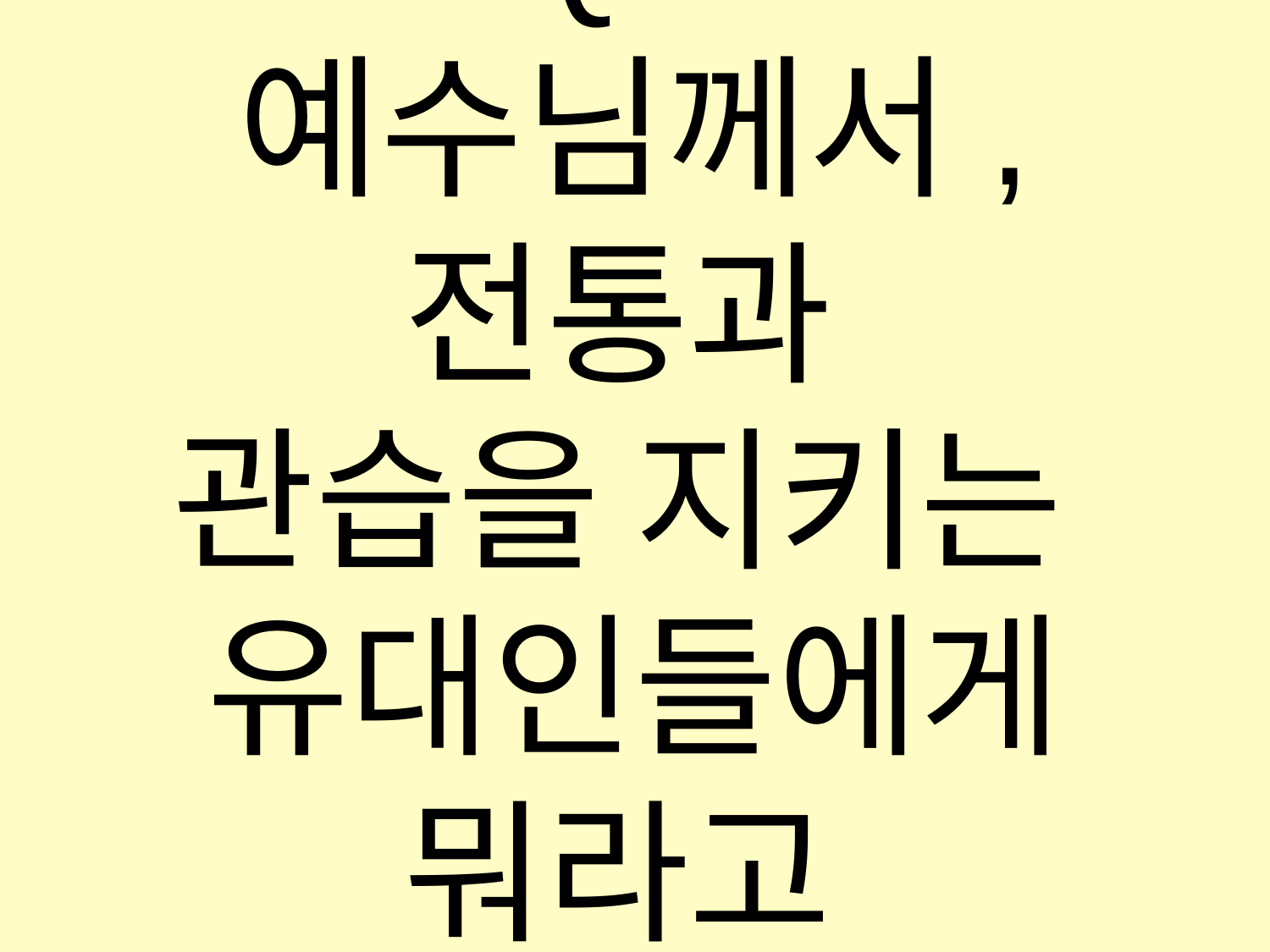

Q1.
예수님께서, 전통과
관습을 지키는
유대인들에게 뭐라고
이르셨나요?